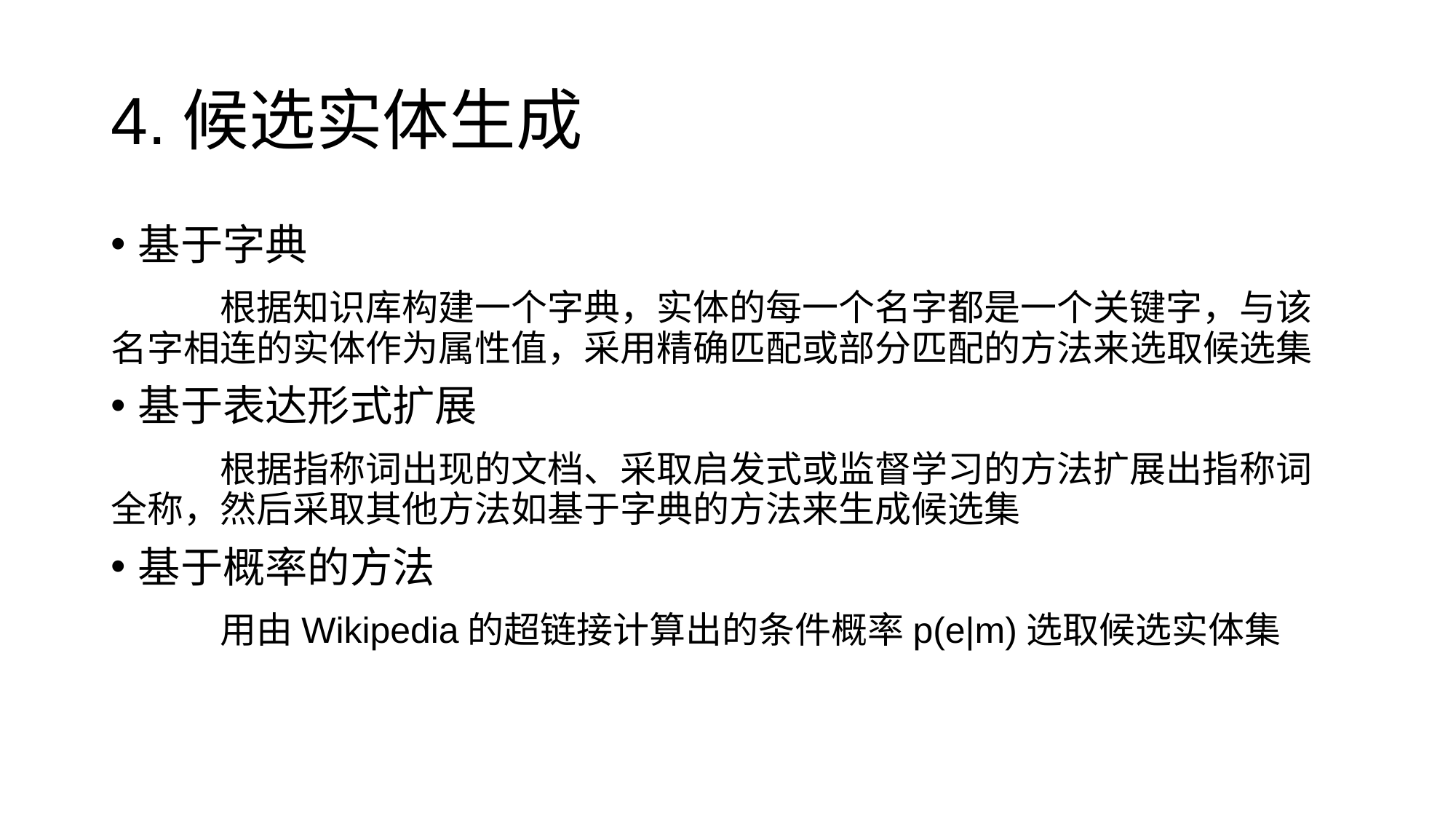

# 4.候选实体生成
基于字典
	根据知识库构建一个字典，实体的每一个名字都是一个关键字，与该名字相连的实体作为属性值，采用精确匹配或部分匹配的方法来选取候选集
基于表达形式扩展
	根据指称词出现的文档、采取启发式或监督学习的方法扩展出指称词全称，然后采取其他方法如基于字典的方法来生成候选集
基于概率的方法
	用由Wikipedia的超链接计算出的条件概率p(e|m)选取候选实体集